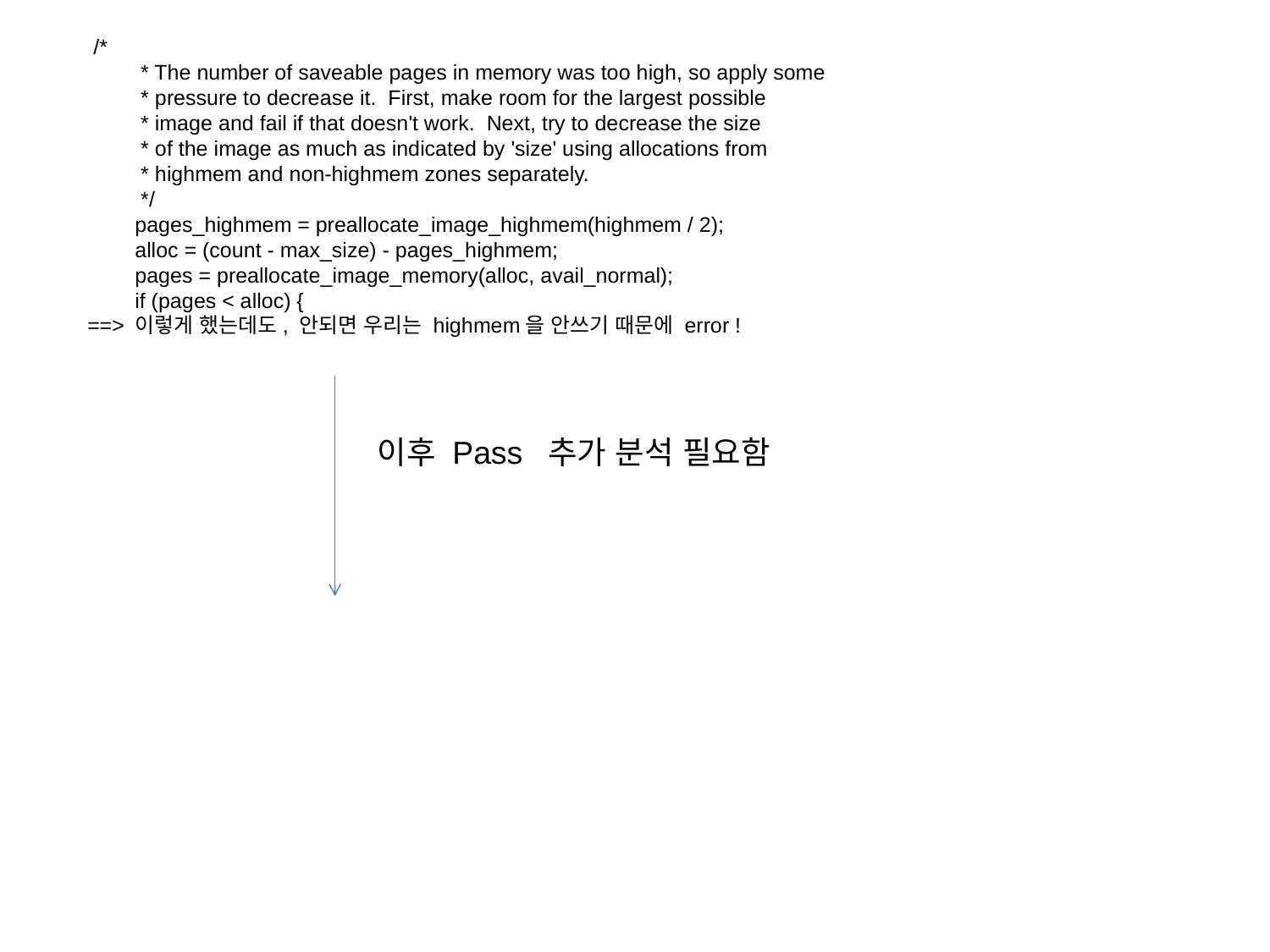

/*
         * The number of saveable pages in memory was too high, so apply some
         * pressure to decrease it.  First, make room for the largest possible
         * image and fail if that doesn't work.  Next, try to decrease the size
         * of the image as much as indicated by 'size' using allocations from
         * highmem and non-highmem zones separately.
         */
        pages_highmem = preallocate_image_highmem(highmem / 2);
        alloc = (count - max_size) - pages_highmem;
        pages = preallocate_image_memory(alloc, avail_normal);
        if (pages < alloc) {
==> 이렇게 했는데도, 안되면 우리는 highmem을 안쓰기 때문에 error !
이후 Pass  추가 분석 필요함